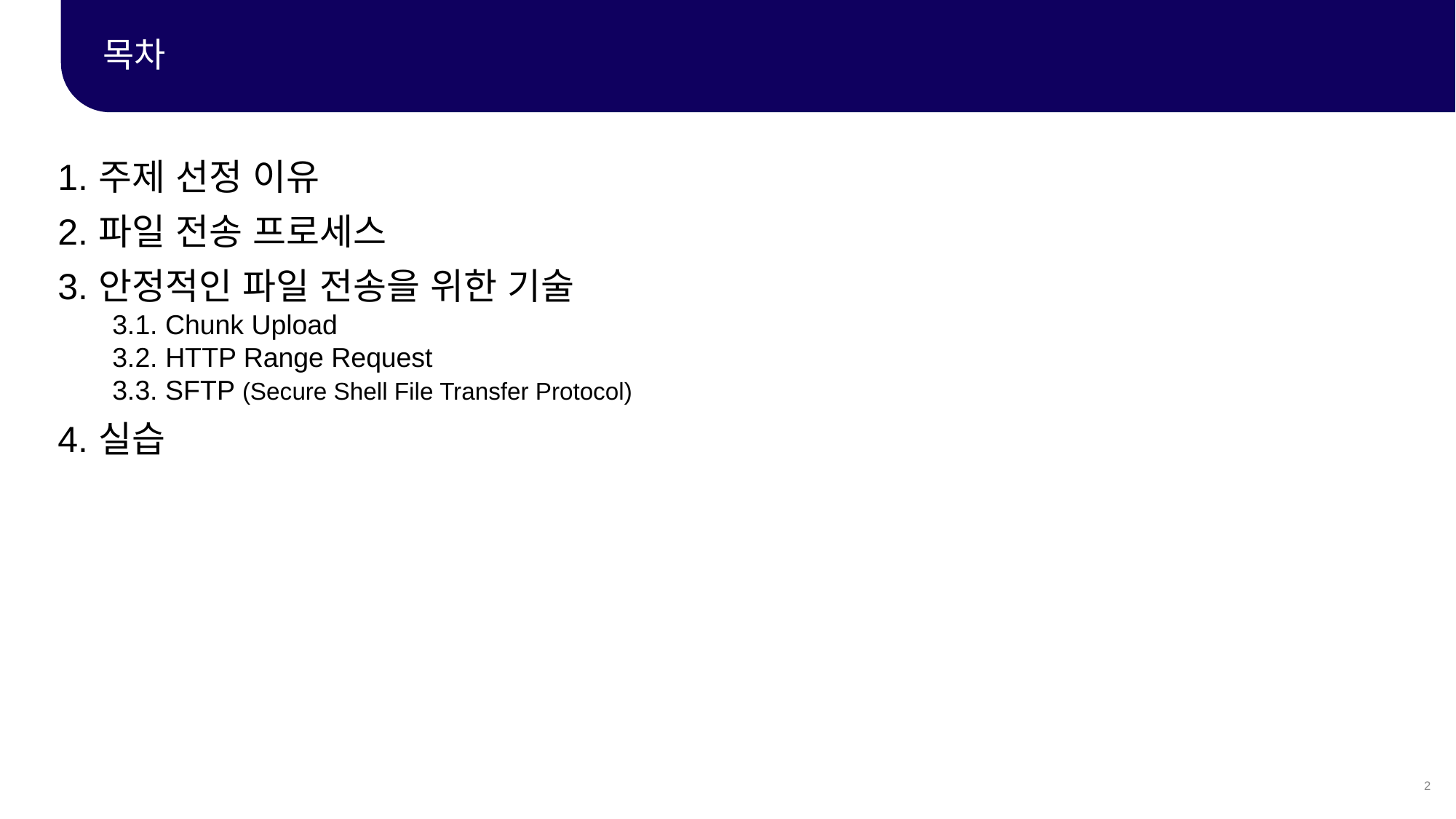

목차

주제 선정 이유

파일 전송 프로세스

안정적인 파일 전송을 위한 기술
3.1. Chunk Upload
3.2. HTTP Range Request
3.3. SFTP (Secure Shell File Transfer Protocol)

실습